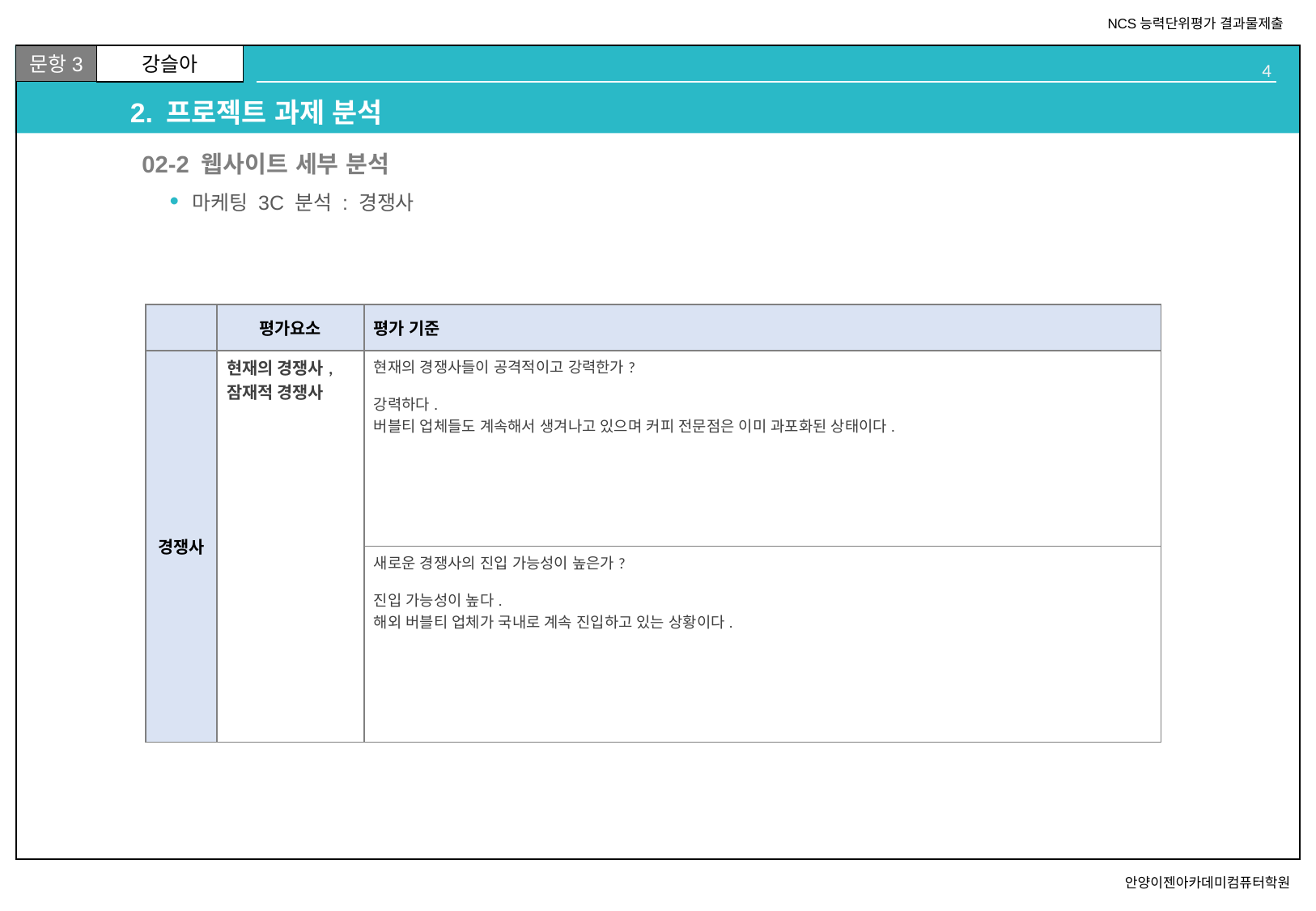

# 2. 프로젝트 과제 분석
02
02-2 웹사이트 세부 분석
마케팅 3C 분석 : 경쟁사

|  | 평가요소 | 평가 기준 |
| --- | --- | --- |
| 경쟁사 | 현재의 경쟁사, 잠재적 경쟁사 | 현재의 경쟁사들이 공격적이고 강력한가? 강력하다. 버블티 업체들도 계속해서 생겨나고 있으며 커피 전문점은 이미 과포화된 상태이다. |
|  |  | 새로운 경쟁사의 진입 가능성이 높은가? 진입 가능성이 높다. 해외 버블티 업체가 국내로 계속 진입하고 있는 상황이다. |